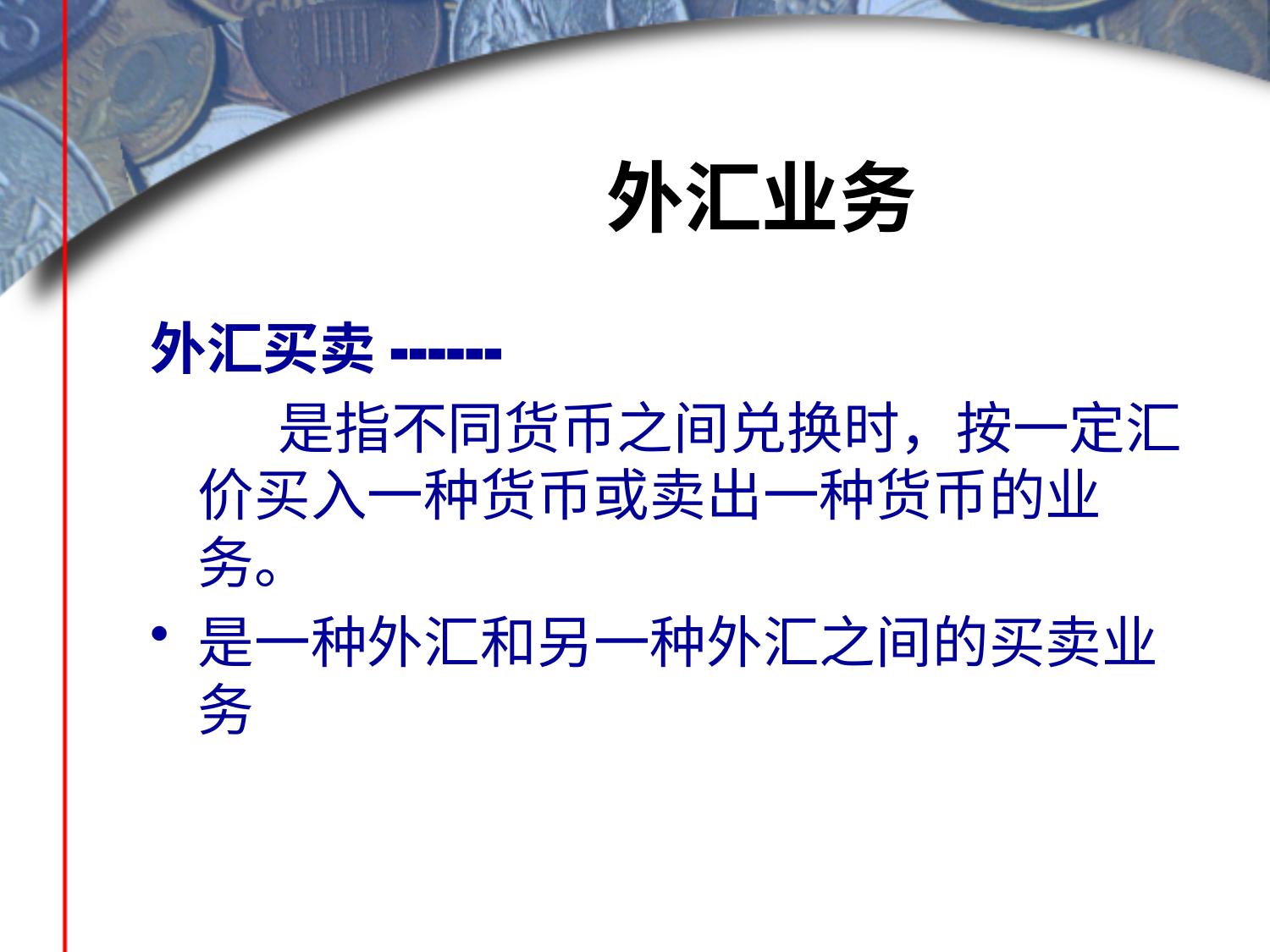

# 外汇业务
外汇买卖------
         是指不同货币之间兑换时，按一定汇价买入一种货币或卖出一种货币的业务。
是一种外汇和另一种外汇之间的买卖业务